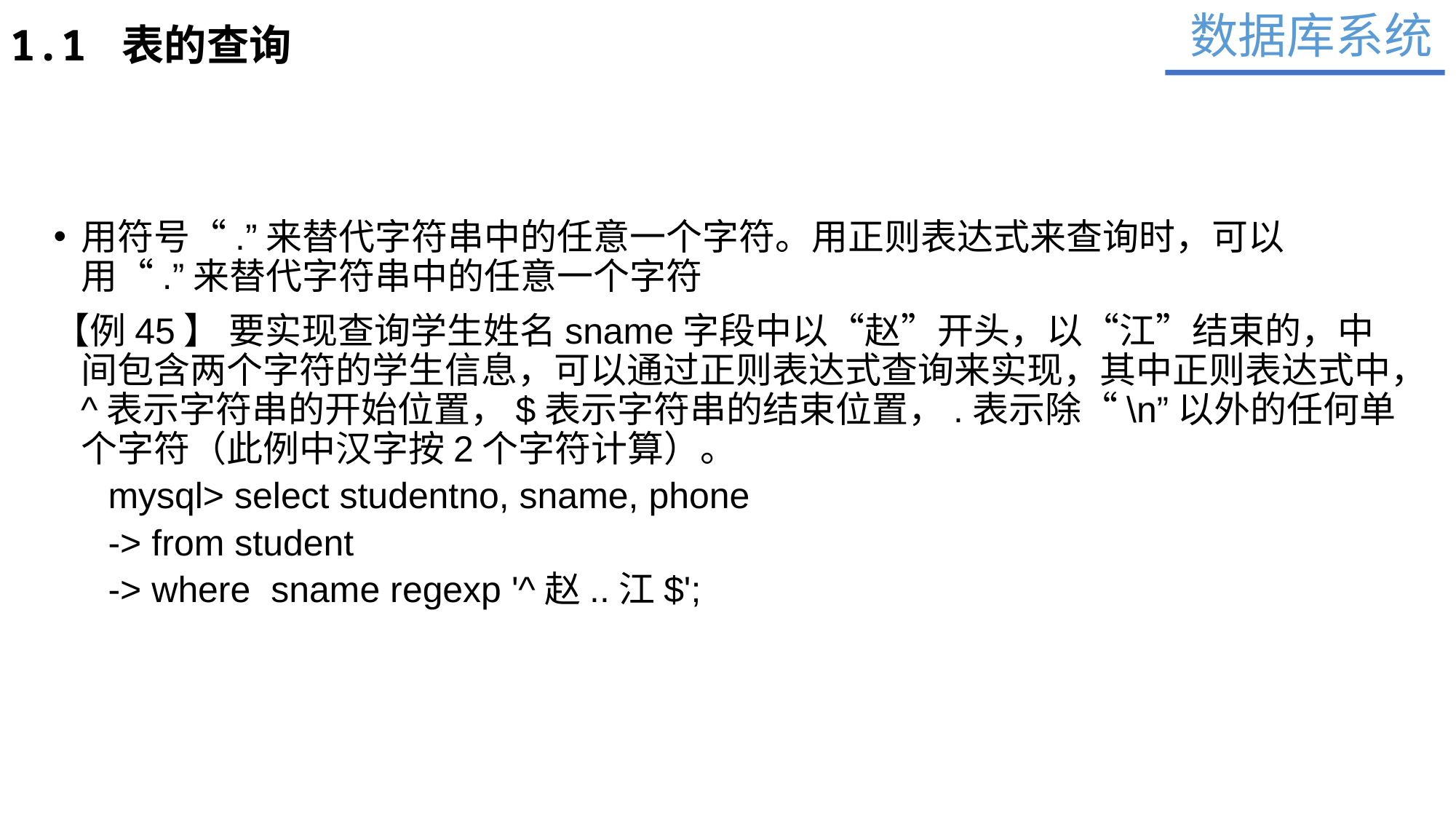

数据库系统
1.1 表的查询

用符号“.”来替代字符串中的任意一个字符。用正则表达式来查询时，可以用“.”来替代字符串中的任意一个字符
【例45】 要实现查询学生姓名sname字段中以“赵”开头，以“江”结束的，中间包含两个字符的学生信息，可以通过正则表达式查询来实现，其中正则表达式中，^表示字符串的开始位置，$表示字符串的结束位置，.表示除“\n”以外的任何单个字符（此例中汉字按2个字符计算）。
mysql> select studentno, sname, phone
-> from student
-> where  sname regexp '^赵..江$';